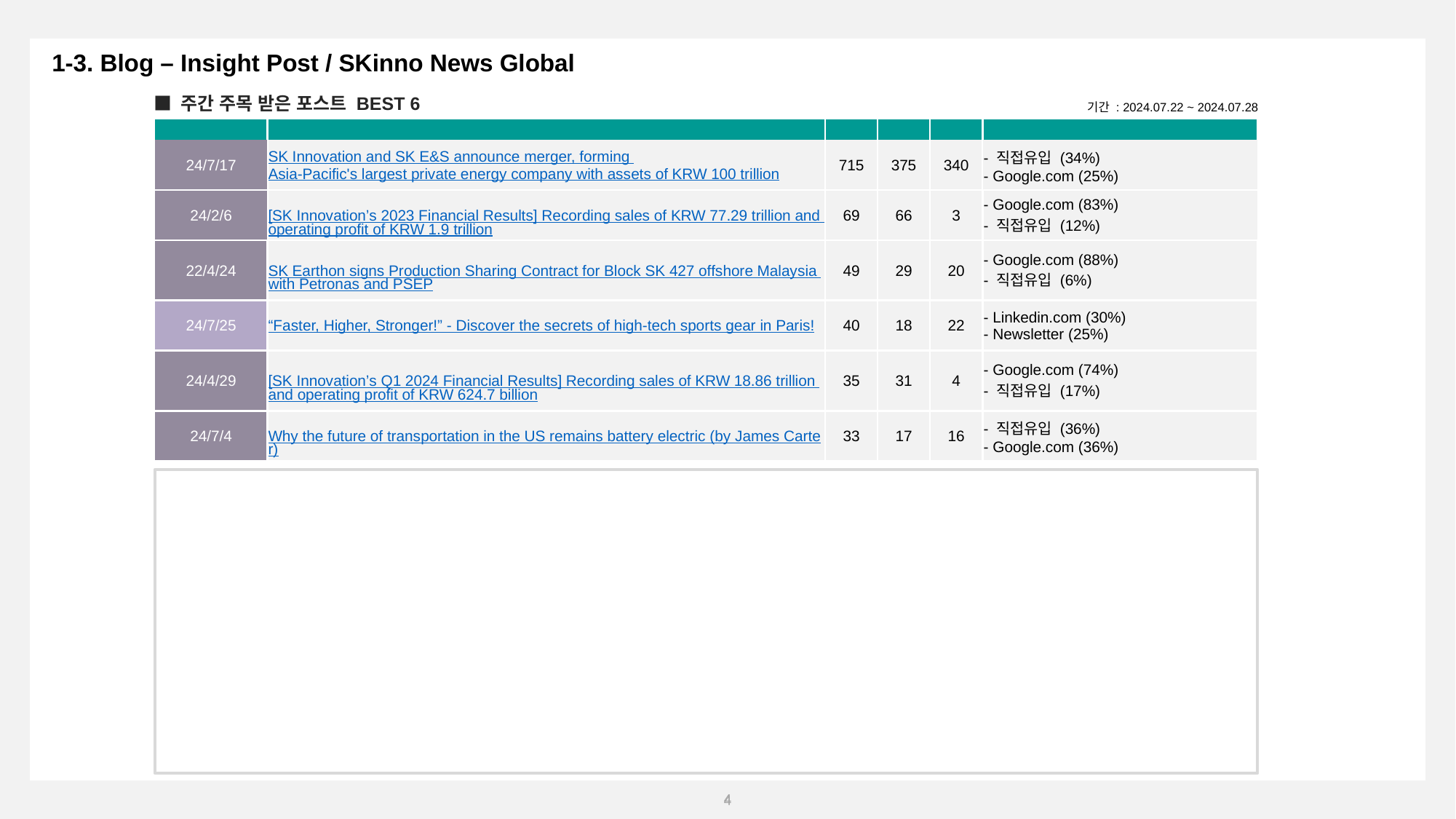

1-3. Blog – Insight Post / SKinno News Global
■ 주간 주목 받은 포스트 BEST 6
기간 : 2024.07.22 ~ 2024.07.28
| 게재 일자 | 포스트명 | 주간 PV | PC | 모바일 | 유입 경로 (구글 애널리틱스) |
| --- | --- | --- | --- | --- | --- |
| 24/7/17 | SK Innovation and SK E&S announce merger, forming Asia-Pacific's largest private energy company with assets of KRW 100 trillion | 715 | 375 | 340 | - 직접유입 (34%) - Google.com (25%) |
| 24/2/6 | [SK Innovation’s 2023 Financial Results] Recording sales of KRW 77.29 trillion and operating profit of KRW 1.9 trillion | 69 | 66 | 3 | - Google.com (83%) - 직접유입 (12%) |
| 22/4/24 | SK Earthon signs Production Sharing Contract for Block SK 427 offshore Malaysia with Petronas and PSEP | 49 | 29 | 20 | - Google.com (88%) - 직접유입 (6%) |
| 24/7/25 | “Faster, Higher, Stronger!” - Discover the secrets of high-tech sports gear in Paris! | 40 | 18 | 22 | - Linkedin.com (30%) - Newsletter (25%) |
| 24/4/29 | [SK Innovation’s Q1 2024 Financial Results] Recording sales of KRW 18.86 trillion and operating profit of KRW 624.7 billion | 35 | 31 | 4 | - Google.com (74%) - 직접유입 (17%) |
| 24/7/4 | Why the future of transportation in the US remains battery electric (by James Carter) | 33 | 17 | 16 | - 직접유입 (36%) - Google.com (36%) |